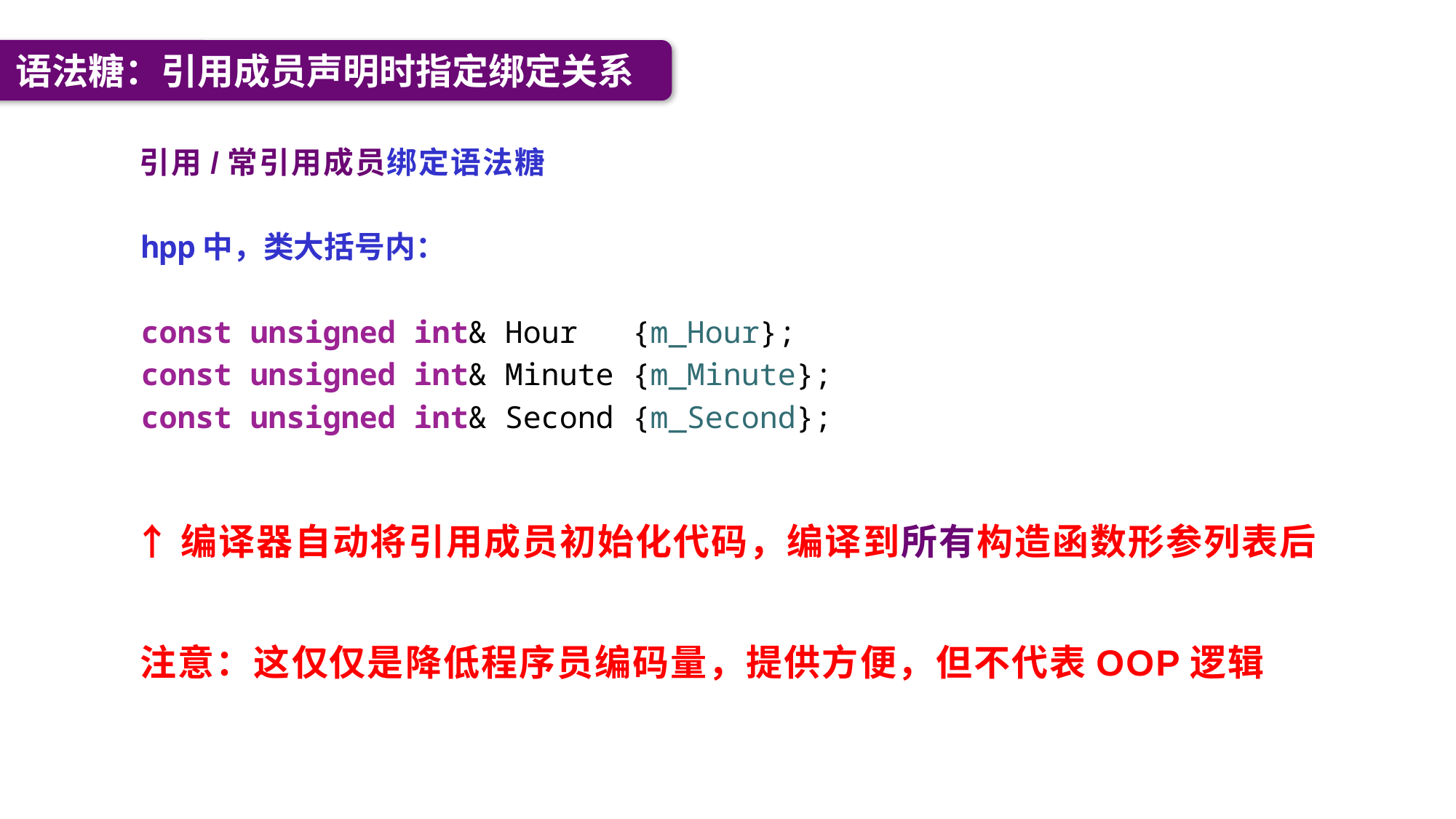

语法糖：引用成员声明时指定绑定关系
引用/常引用成员绑定语法糖
hpp中，类大括号内：

const unsigned int& Hour   {m_Hour};
const unsigned int& Minute {m_Minute};
const unsigned int& Second {m_Second};
↑编译器自动将引用成员初始化代码，编译到所有构造函数形参列表后
注意：这仅仅是降低程序员编码量，提供方便，但不代表OOP逻辑
43